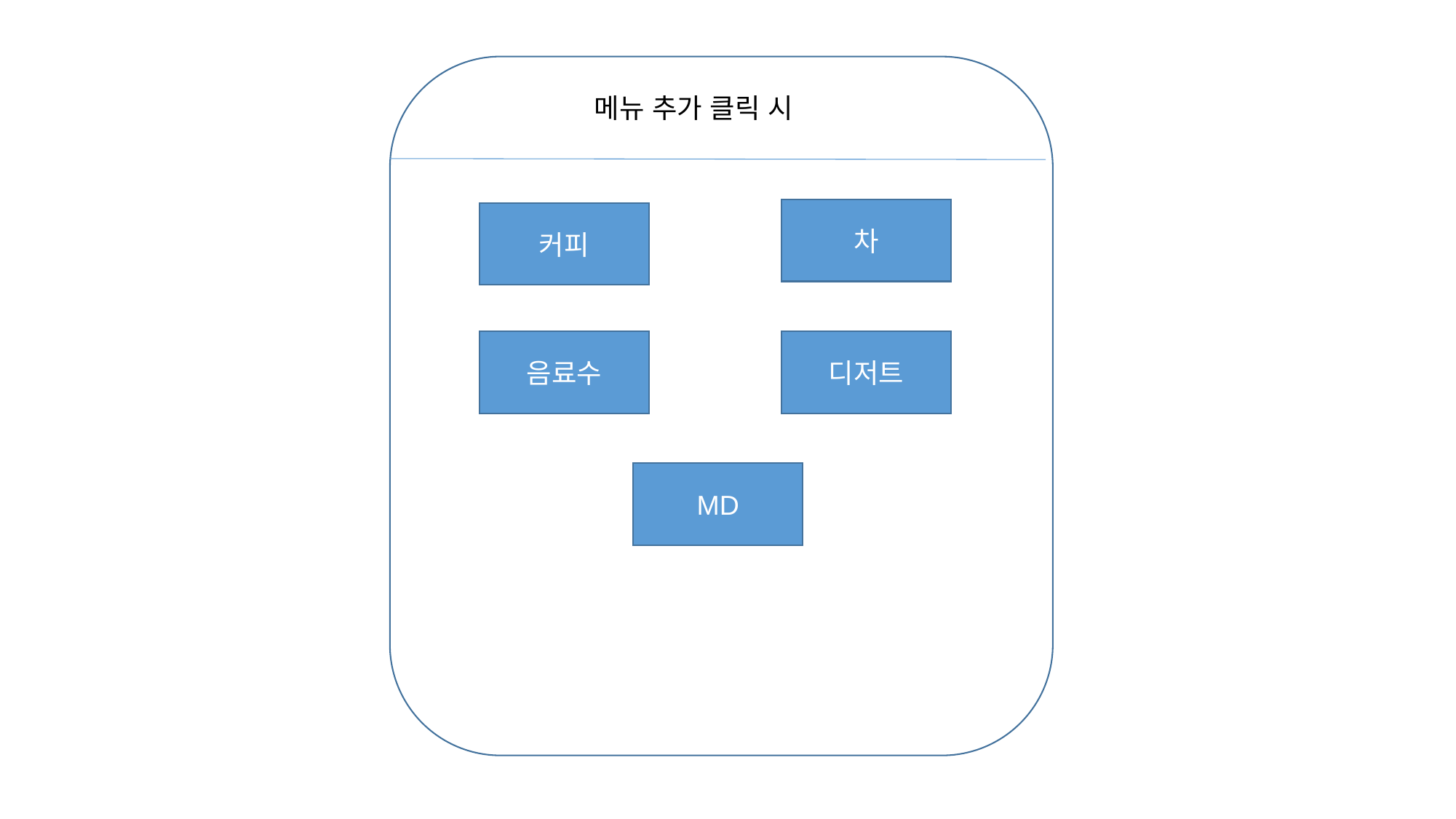

메뉴 추가 클릭 시
차
커피
음료수
디저트
MD